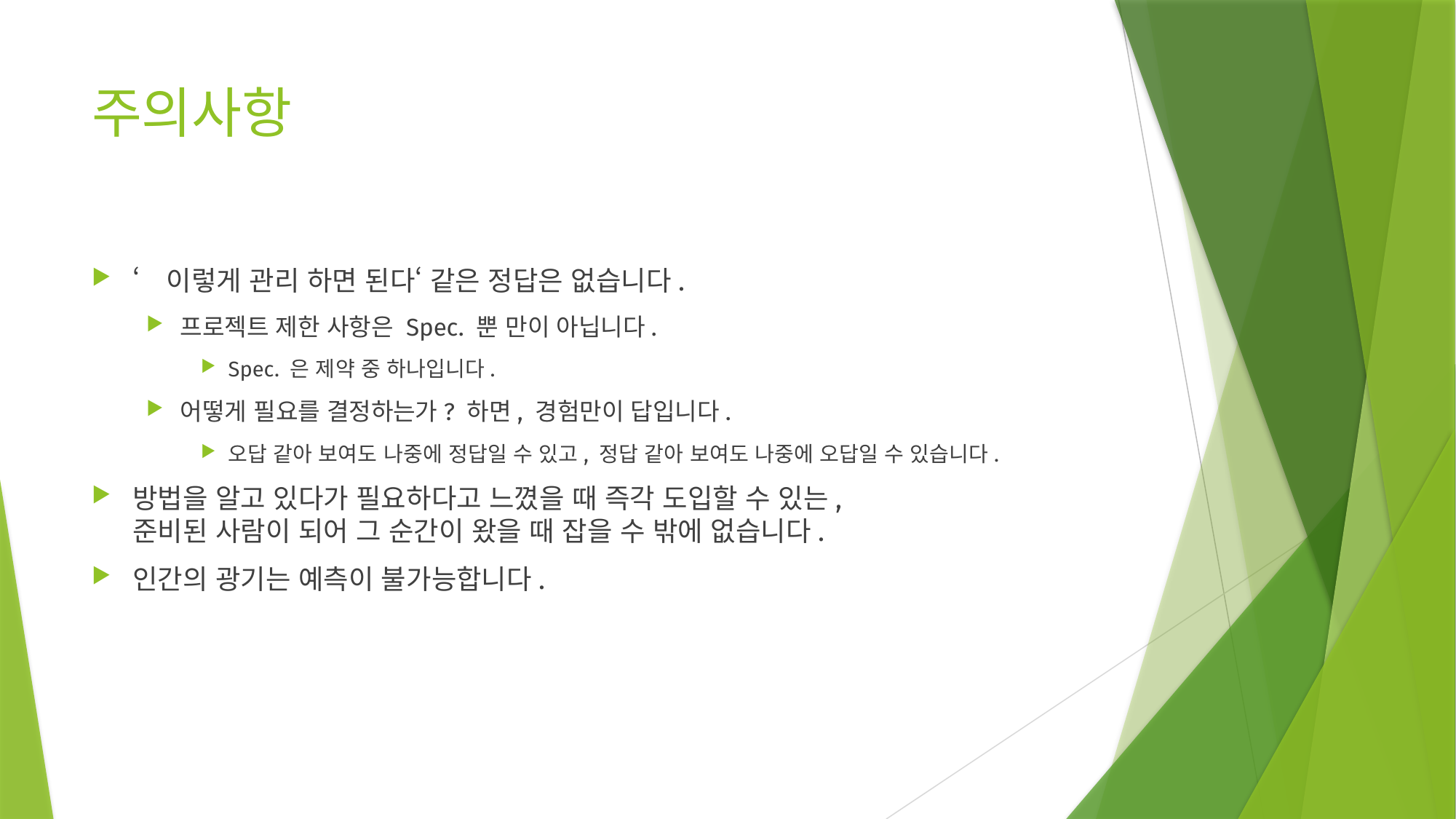

# 주의사항
‘이렇게 관리 하면 된다‘ 같은 정답은 없습니다.
프로젝트 제한 사항은 Spec. 뿐 만이 아닙니다.
Spec. 은 제약 중 하나입니다.
어떻게 필요를 결정하는가? 하면, 경험만이 답입니다.
오답 같아 보여도 나중에 정답일 수 있고, 정답 같아 보여도 나중에 오답일 수 있습니다.
방법을 알고 있다가 필요하다고 느꼈을 때 즉각 도입할 수 있는,
준비된 사람이 되어 그 순간이 왔을 때 잡을 수 밖에 없습니다.
인간의 광기는 예측이 불가능합니다.